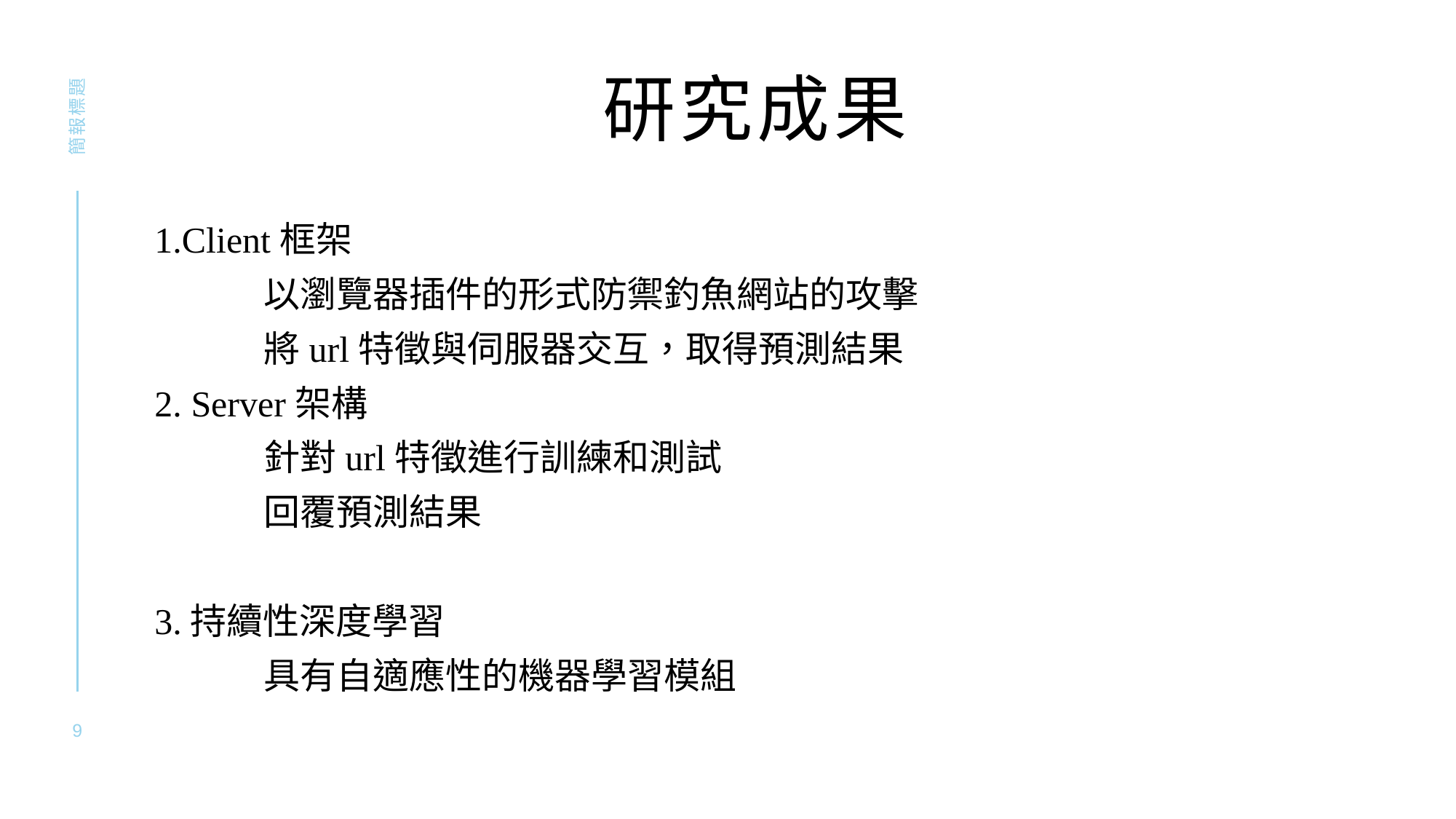

# 研究成果
簡報標題
1.Client框架
	以瀏覽器插件的形式防禦釣魚網站的攻擊
	將url特徵與伺服器交互，取得預測結果
2. Server架構
	針對url特徵進行訓練和測試
	回覆預測結果

3.持續性深度學習
	具有自適應性的機器學習模組

9